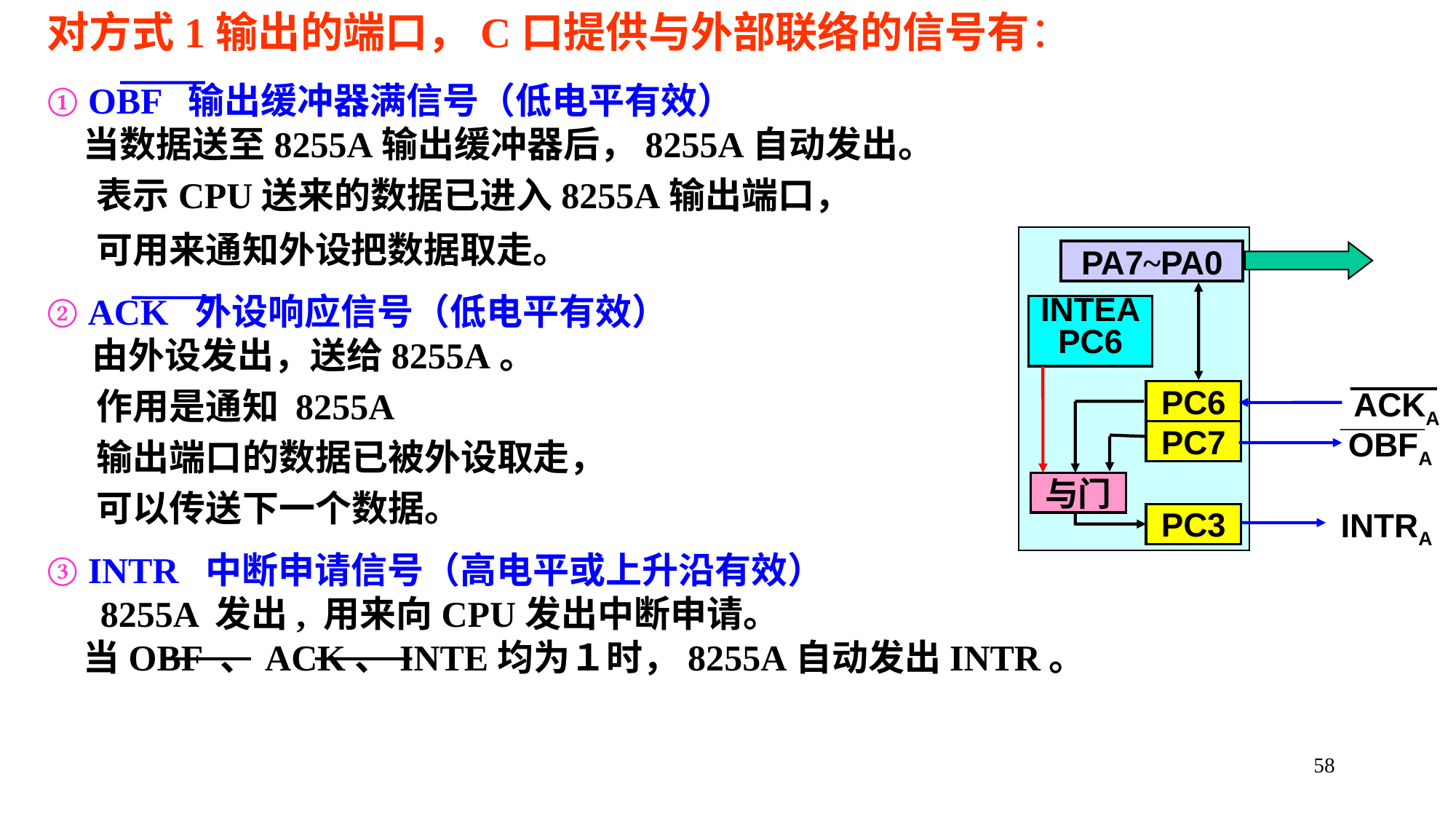

对方式1输出的端口，C口提供与外部联络的信号有：
① OBF  输出缓冲器满信号（低电平有效）
　当数据送至8255A输出缓冲器后，8255A自动发出。
     表示CPU送来的数据已进入8255A输出端口，
     可用来通知外设把数据取走。
② ACK  外设响应信号（低电平有效）
　 由外设发出，送给8255A。
     作用是通知 8255A
     输出端口的数据已被外设取走，
     可以传送下一个数据。
③ INTR  中断申请信号（高电平或上升沿有效）
　 8255A 发出, 用来向CPU发出中断申请。
　当OBF 、ACK、INTE均为１时，8255A自动发出INTR。

PA7~PA0

INTEA
PC6

PC6
ACKA

INTRA
OBFA

PC7

与门
PC3

58